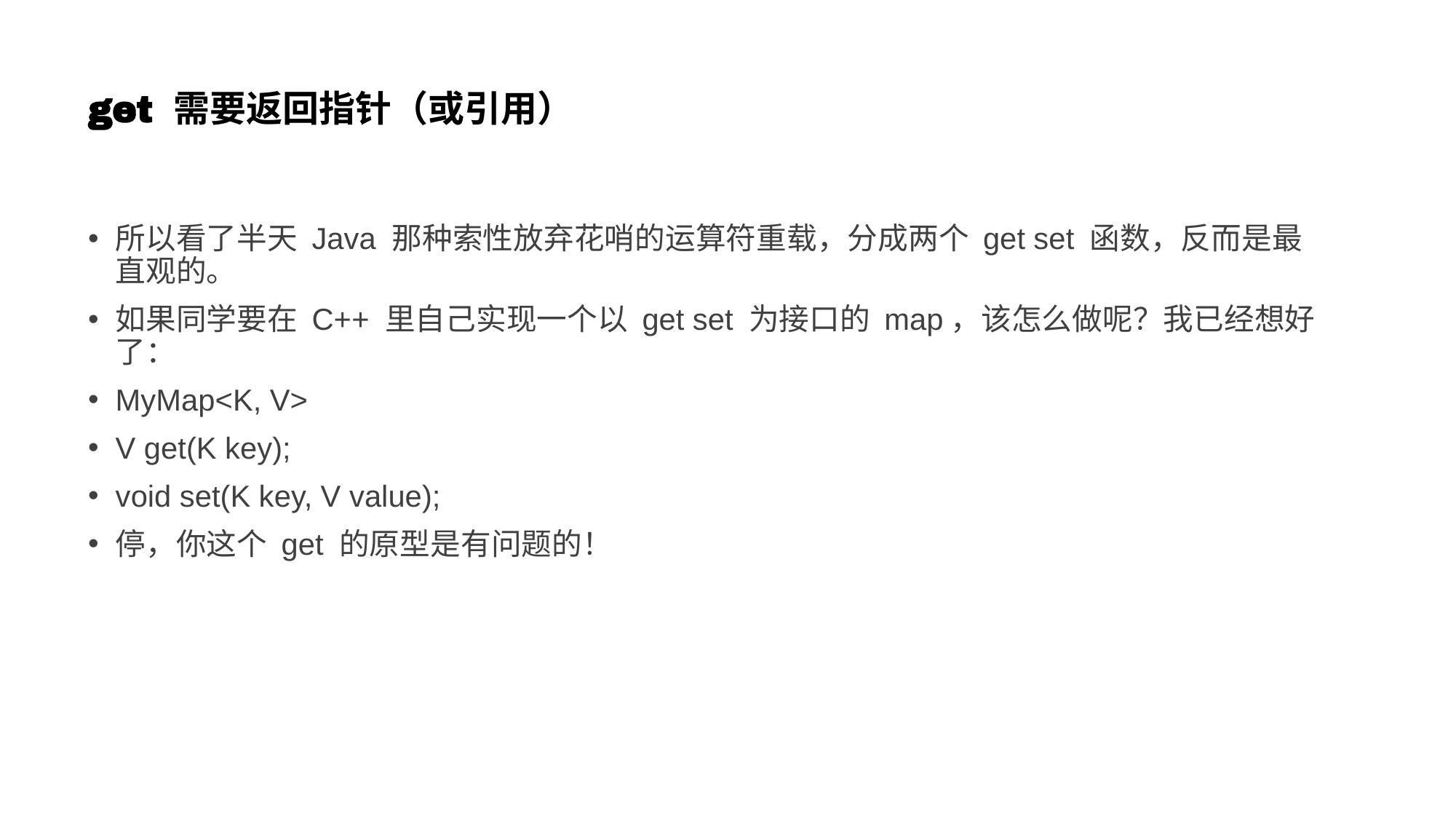

# get 需要返回指针（或引用）
所以看了半天 Java 那种索性放弃花哨的运算符重载，分成两个 get set 函数，反而是最直观的。
如果同学要在 C++ 里自己实现一个以 get set 为接口的 map，该怎么做呢？我已经想好了：
MyMap<K, V>
V get(K key);
void set(K key, V value);
停，你这个 get 的原型是有问题的！